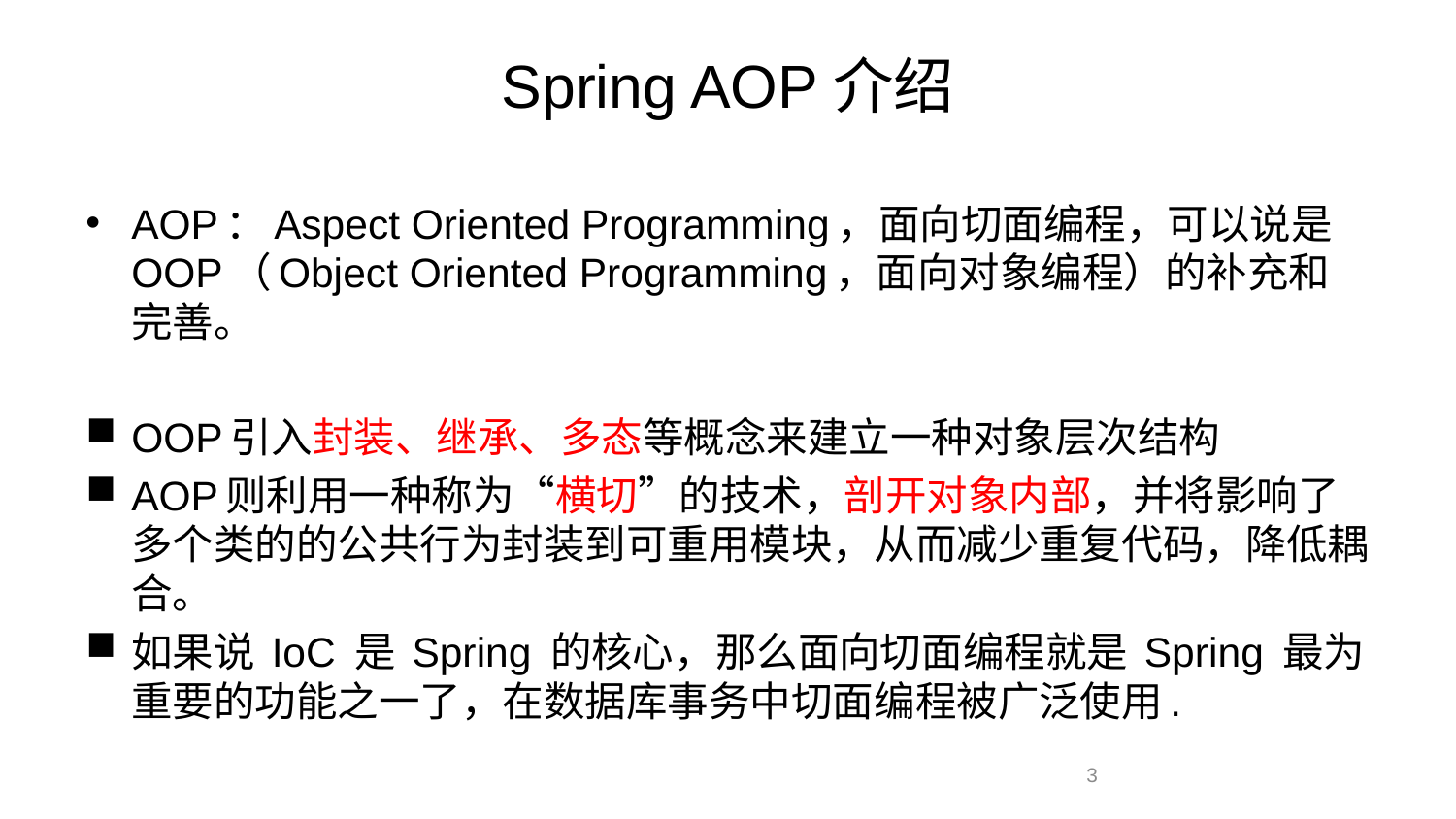

# Spring AOP介绍
AOP：Aspect Oriented Programming，面向切面编程，可以说是OOP（Object Oriented Programming，面向对象编程）的补充和完善。

OOP引入封装、继承、多态等概念来建立一种对象层次结构
AOP则利用一种称为“横切”的技术，剖开对象内部，并将影响了多个类的的公共行为封装到可重用模块，从而减少重复代码，降低耦合。
如果说 IoC 是 Spring 的核心，那么面向切面编程就是 Spring 最为重要的功能之一了，在数据库事务中切面编程被广泛使用.

3